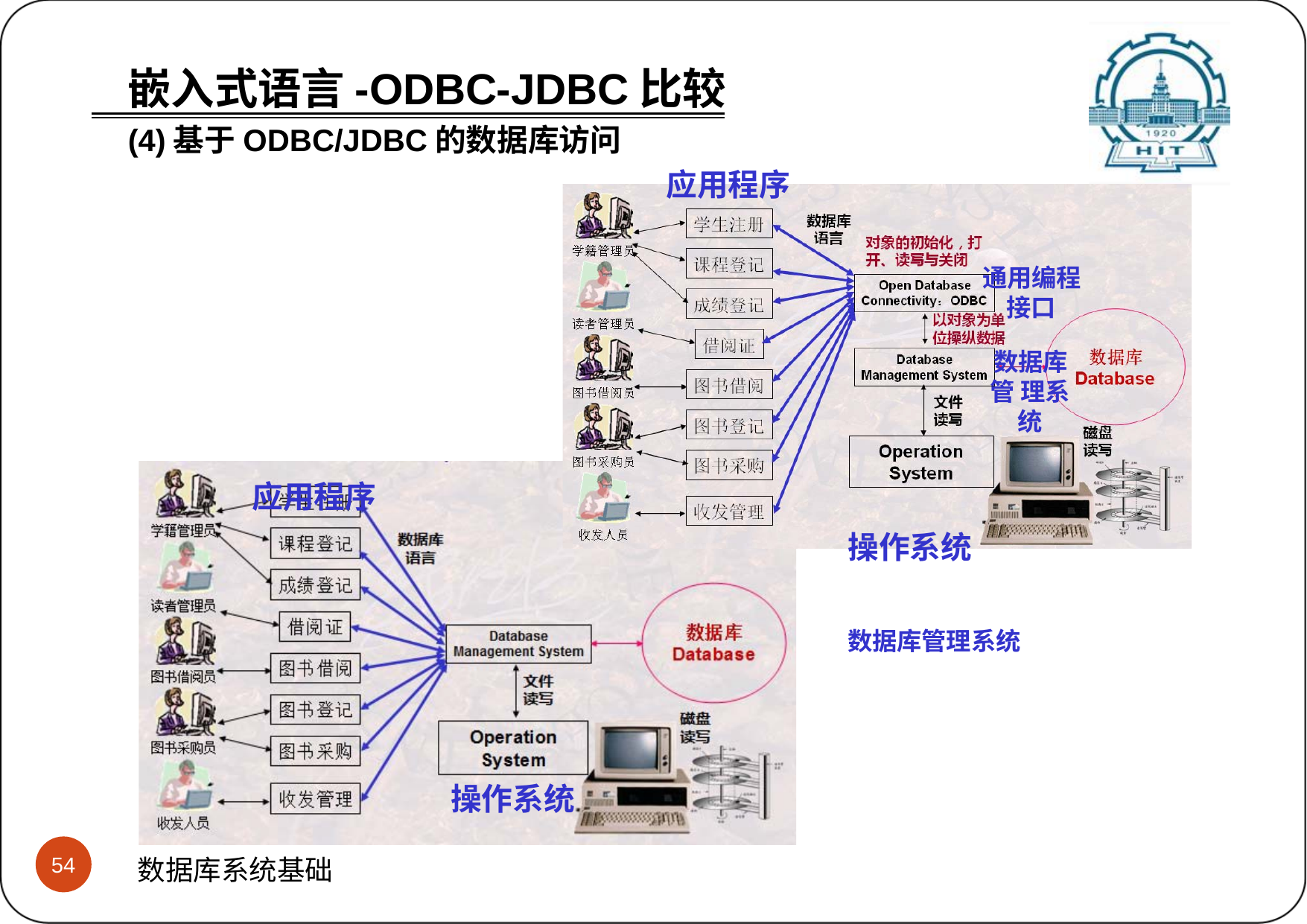

# 嵌入式语言-ODBC-JDBC比较
(4)基于ODBC/JDBC的数据库访问
应用程序

通用编程 接口

数据库管 理系统

应用程序
操作系统

数据库管理系统

操作系统